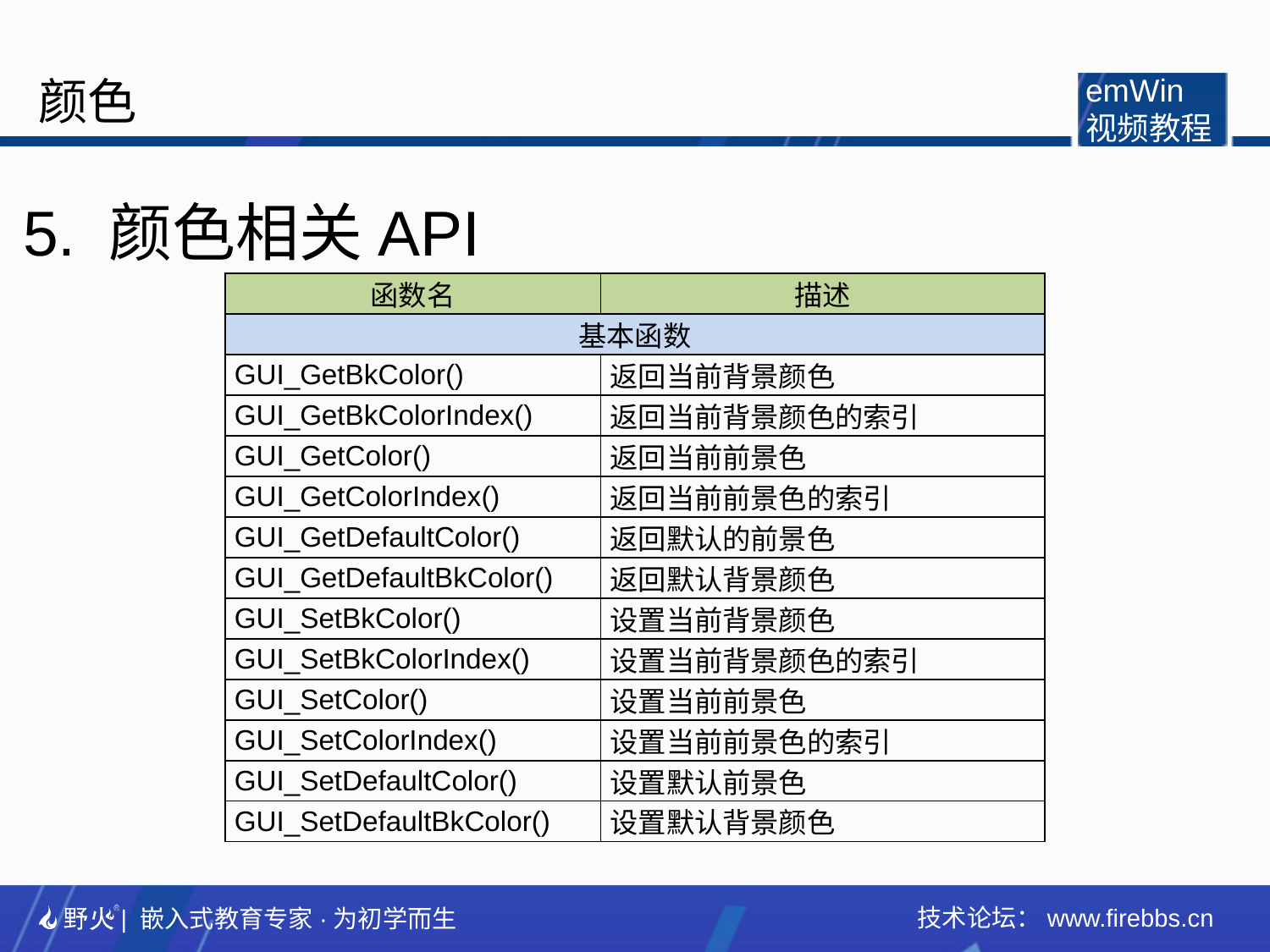

颜色
emWin
视频教程
5. 颜色相关API
| 函数名 | 描述 |
| --- | --- |
| 基本函数 |  |
| GUI\_GetBkColor() | 返回当前背景颜色 |
| GUI\_GetBkColorIndex() | 返回当前背景颜色的索引 |
| GUI\_GetColor() | 返回当前前景色 |
| GUI\_GetColorIndex() | 返回当前前景色的索引 |
| GUI\_GetDefaultColor() | 返回默认的前景色 |
| GUI\_GetDefaultBkColor() | 返回默认背景颜色 |
| GUI\_SetBkColor() | 设置当前背景颜色 |
| GUI\_SetBkColorIndex() | 设置当前背景颜色的索引 |
| GUI\_SetColor() | 设置当前前景色 |
| GUI\_SetColorIndex() | 设置当前前景色的索引 |
| GUI\_SetDefaultColor() | 设置默认前景色 |
| GUI\_SetDefaultBkColor() | 设置默认背景颜色 |